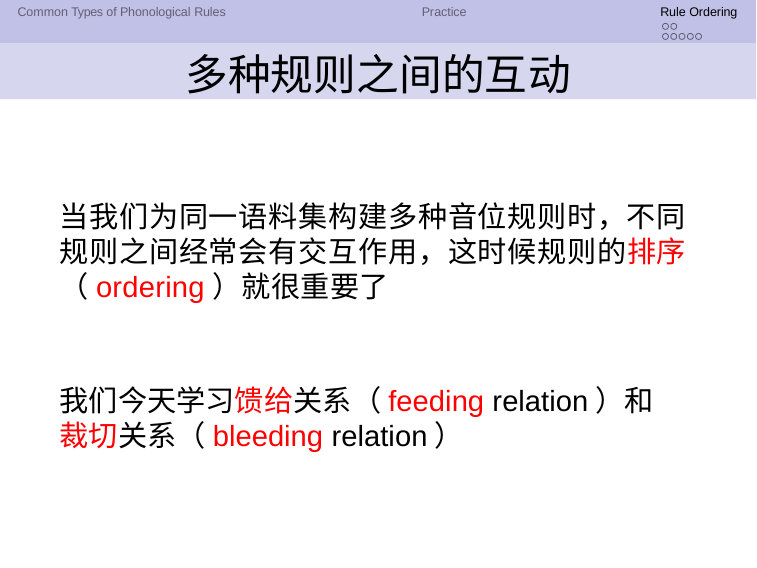

Common Types of Phonological Rules
Practice
Rule Ordering

多种规则之间的互动
当我们为同一语料集构建多种音位规则时，不同规则之间经常会有交互作用，这时候规则的排序（ordering）就很重要了

我们今天学习馈给关系（feeding relation）和裁切关系（bleeding relation）